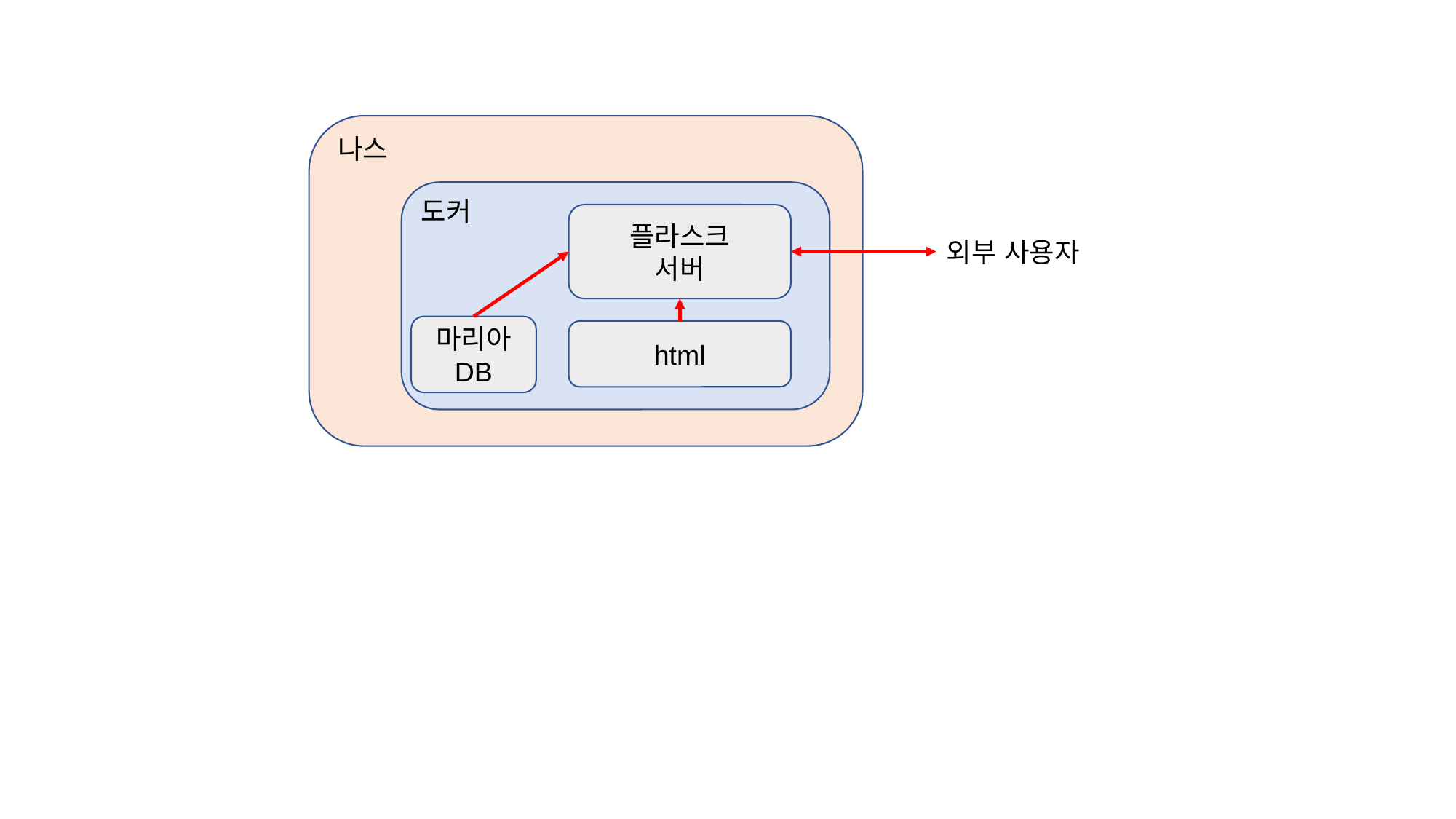

나스

도커
플라스크
서버
외부 사용자
마리아
DB
html